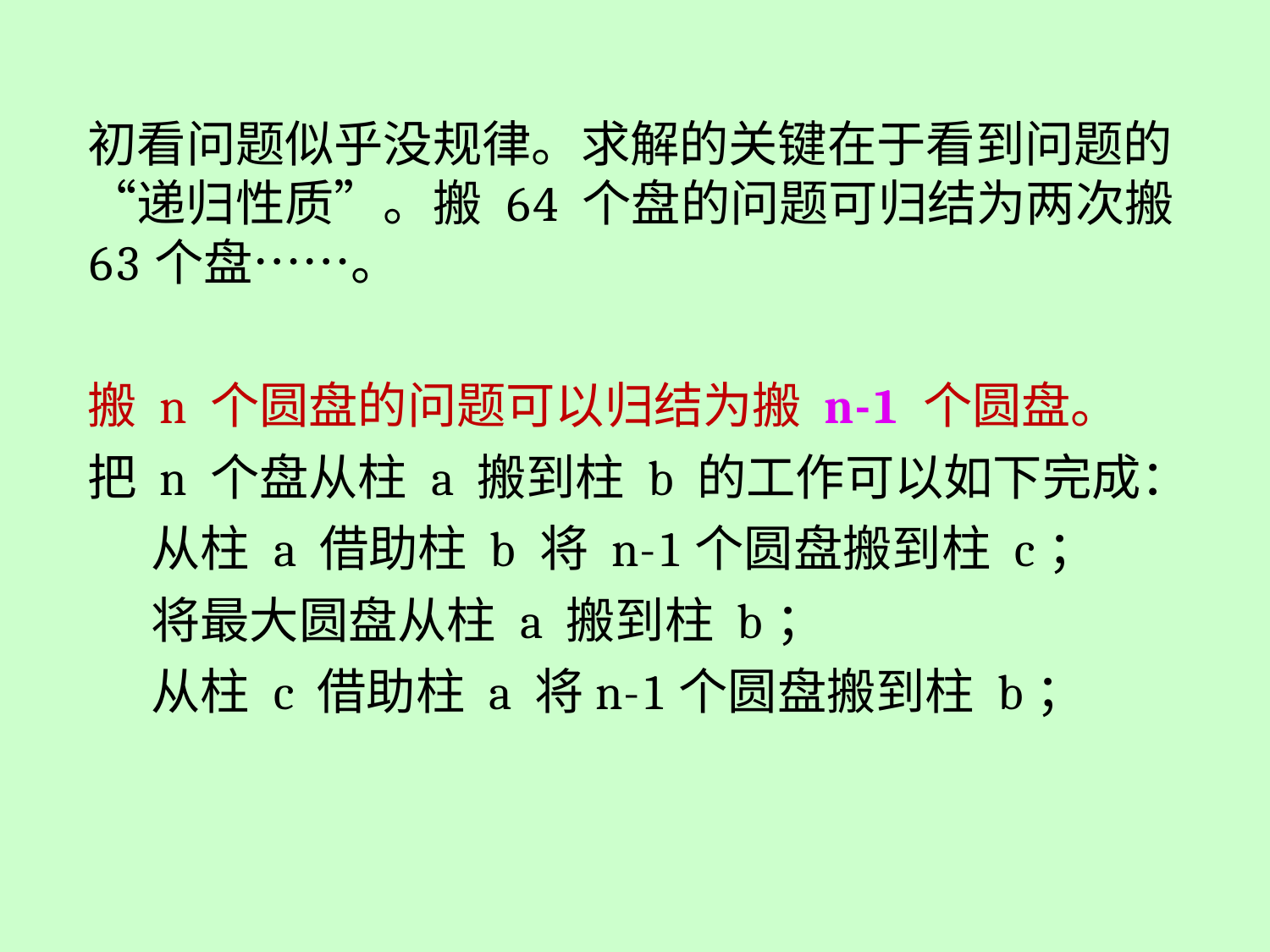

初看问题似乎没规律。求解的关键在于看到问题的“递归性质”。搬 64 个盘的问题可归结为两次搬63个盘……。

搬 n 个圆盘的问题可以归结为搬 n-1 个圆盘。
把 n 个盘从柱 a 搬到柱 b 的工作可以如下完成：
从柱 a 借助柱 b 将 n-1个圆盘搬到柱 c；
将最大圆盘从柱 a 搬到柱 b；
从柱 c 借助柱 a 将n-1个圆盘搬到柱 b；
111